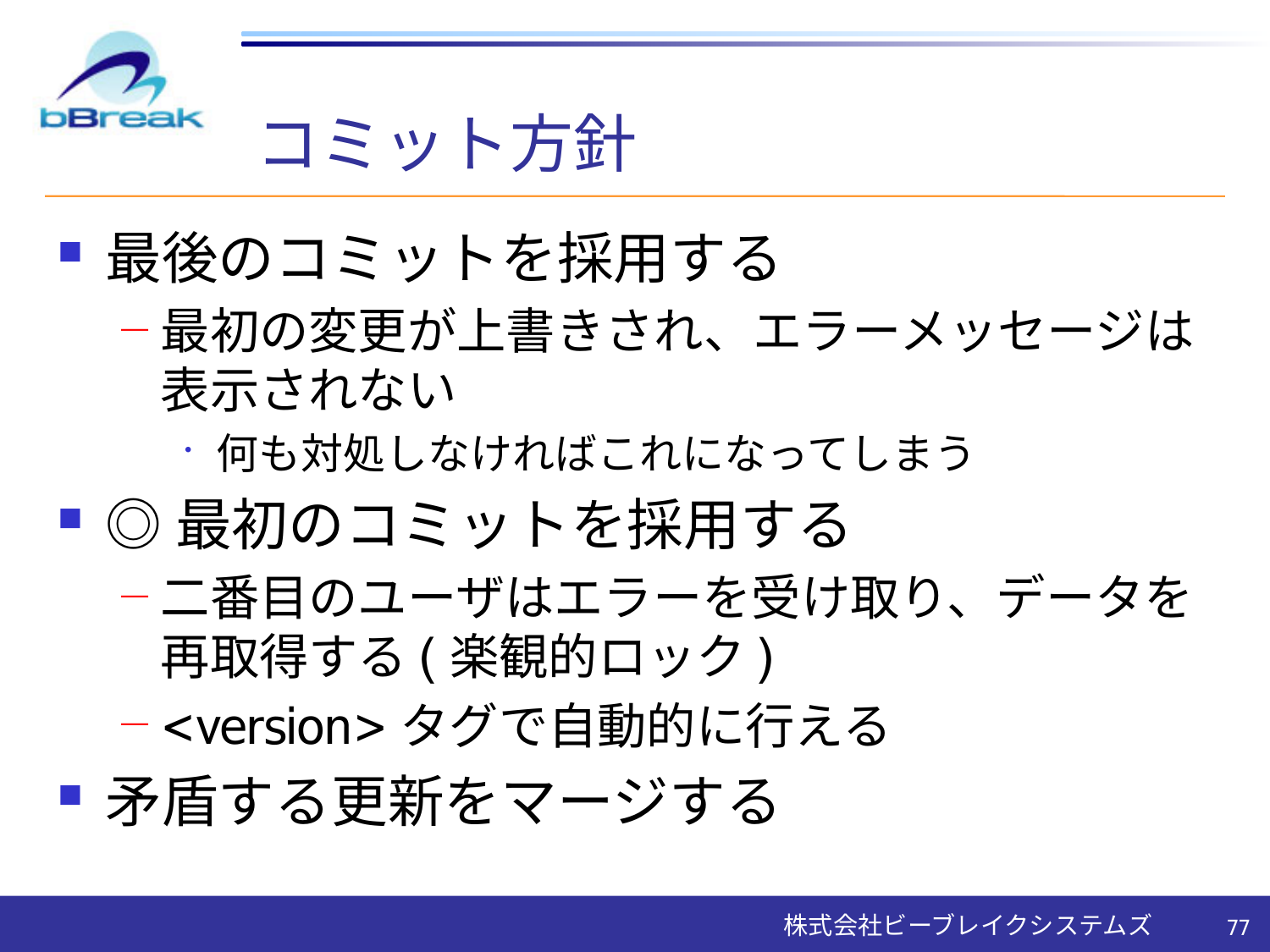

# コミット方針
最後のコミットを採用する
最初の変更が上書きされ、エラーメッセージは表示されない
何も対処しなければこれになってしまう
◎最初のコミットを採用する
二番目のユーザはエラーを受け取り、データを再取得する(楽観的ロック)
<version>タグで自動的に行える
矛盾する更新をマージする